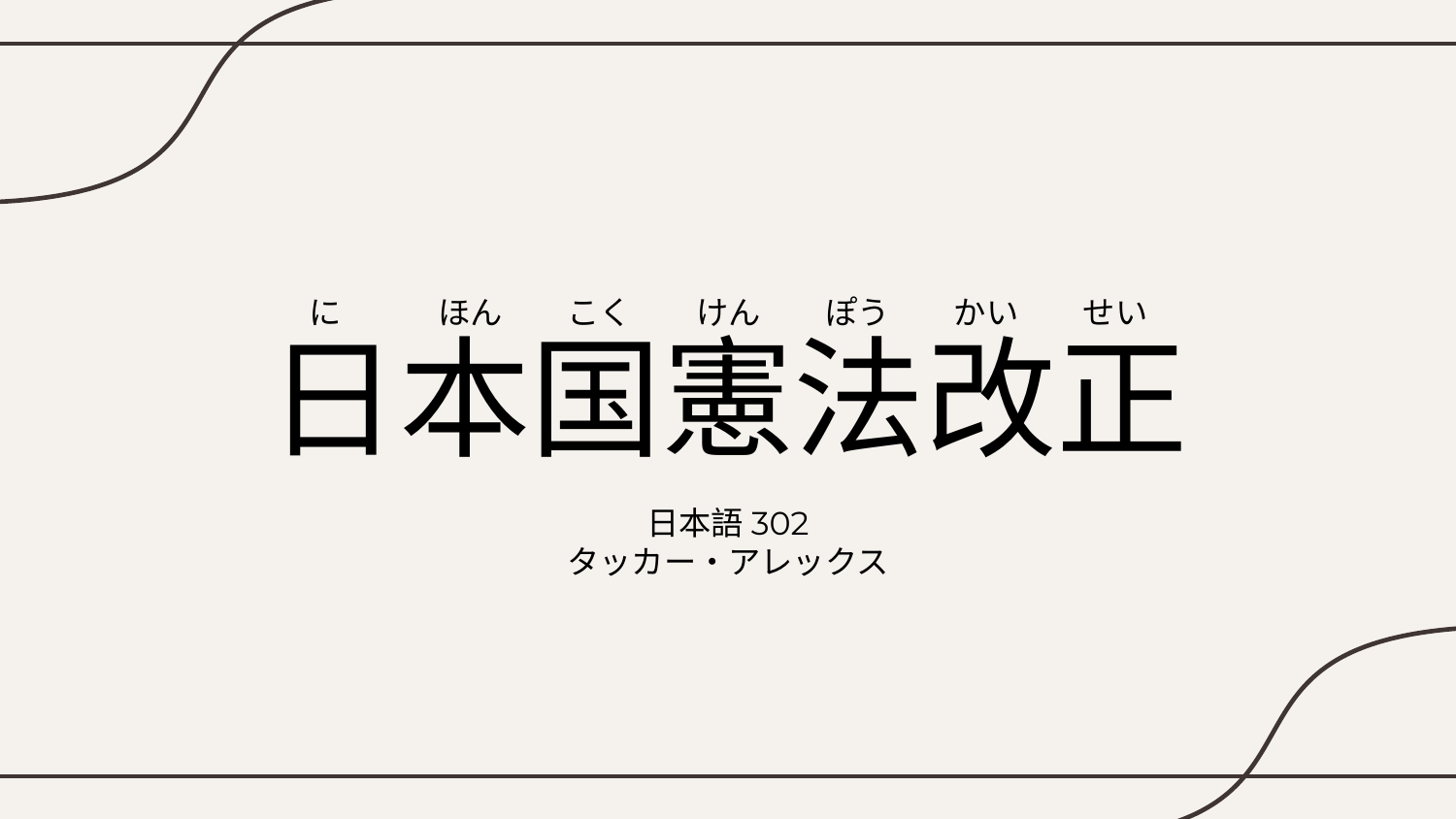

に　　　ほん　　こく　　けん　　ぽう　　かい　　せい
# 日本国憲法改正
日本語302
タッカー・アレックス